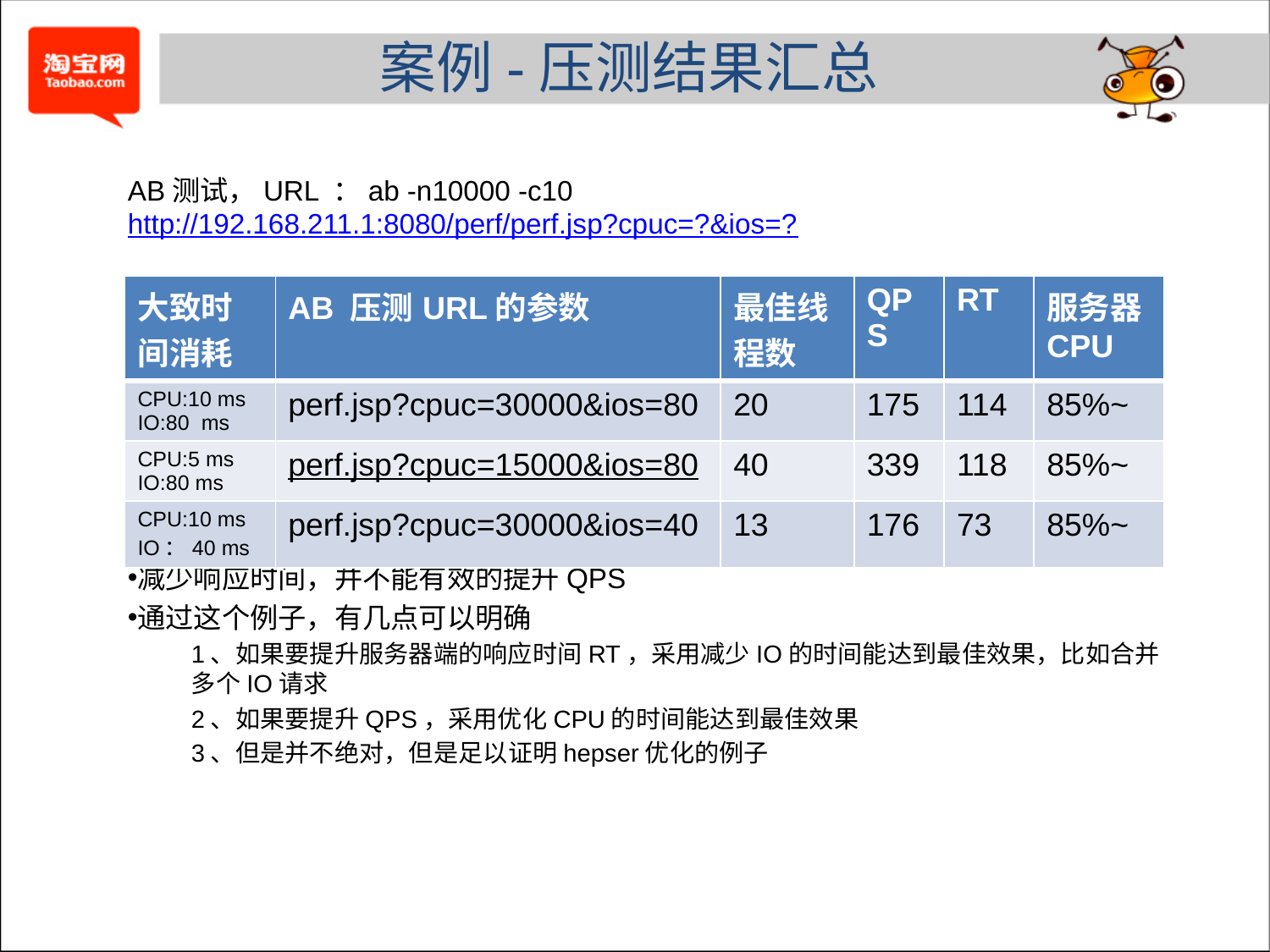

# 案例-压测结果汇总
AB测试，URL ：ab -n10000 -c10 http://192.168.211.1:8080/perf/perf.jsp?cpuc=?&ios=?

减少响应时间，并不能有效的提升QPS
通过这个例子，有几点可以明确
1、如果要提升服务器端的响应时间RT，采用减少IO的时间能达到最佳效果，比如合并多个IO请求
2、如果要提升QPS，采用优化CPU的时间能达到最佳效果
3、但是并不绝对，但是足以证明hepser优化的例子
| 大致时间消耗 | AB 压测URL的参数 | 最佳线程数 | QPS | RT | 服务器CPU |
| --- | --- | --- | --- | --- | --- |
| CPU:10 ms IO:80 ms | perf.jsp?cpuc=30000&ios=80 | 20 | 175 | 114 | 85%~ |
| CPU:5 ms IO:80 ms | perf.jsp?cpuc=15000&ios=80 | 40 | 339 | 118 | 85%~ |
| CPU:10 ms IO：40 ms | perf.jsp?cpuc=30000&ios=40 | 13 | 176 | 73 | 85%~ |